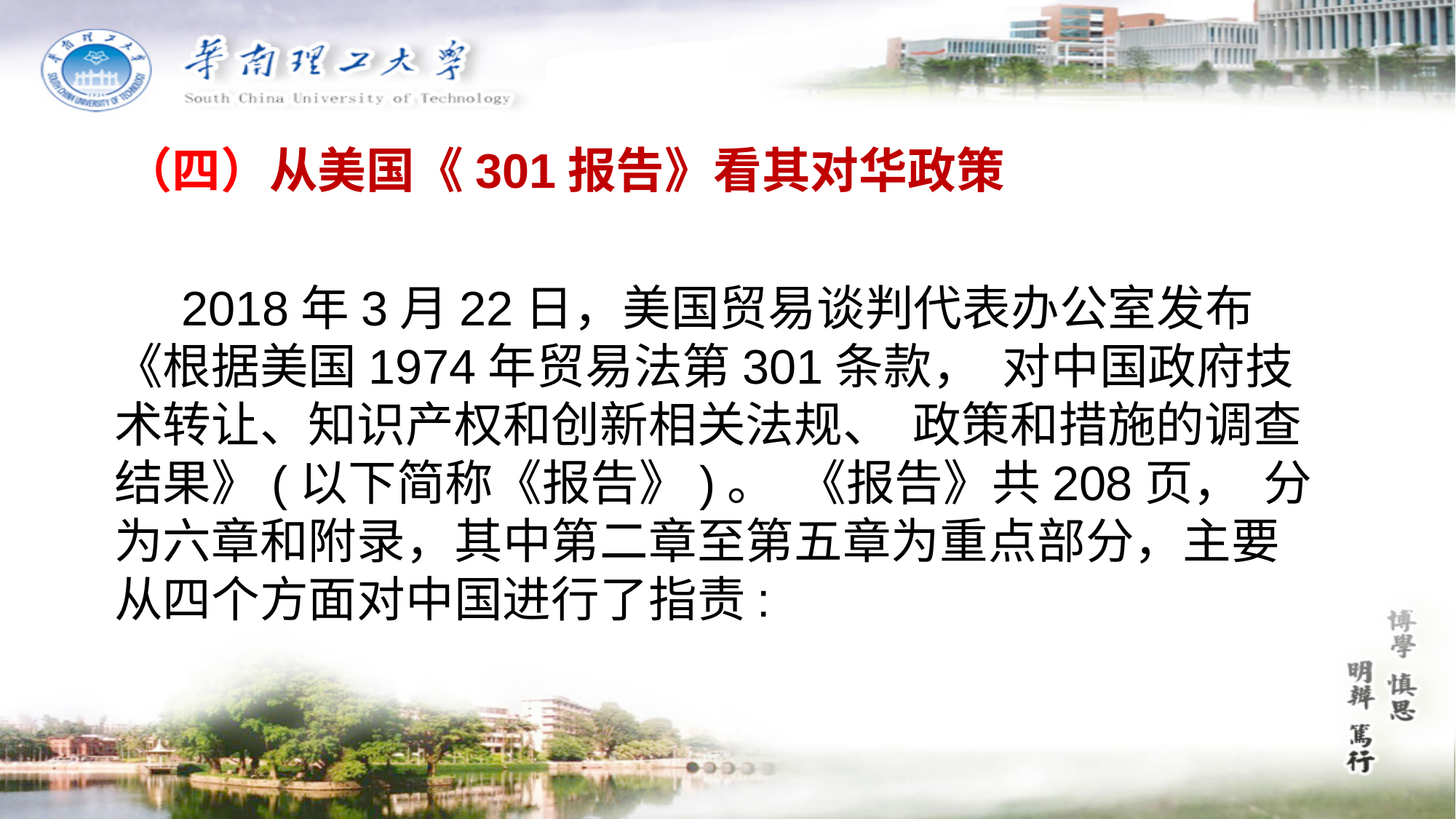

（四）从美国《301报告》看其对华政策
     2018年3月22日，美国贸易谈判代表办公室发布《根据美国1974年贸易法第301条款，  对中国政府技术转让、知识产权和创新相关法规、  政策和措施的调查结果》(以下简称《报告》)。  《报告》共208页，  分为六章和附录，其中第二章至第五章为重点部分，主要从四个方面对中国进行了指责: